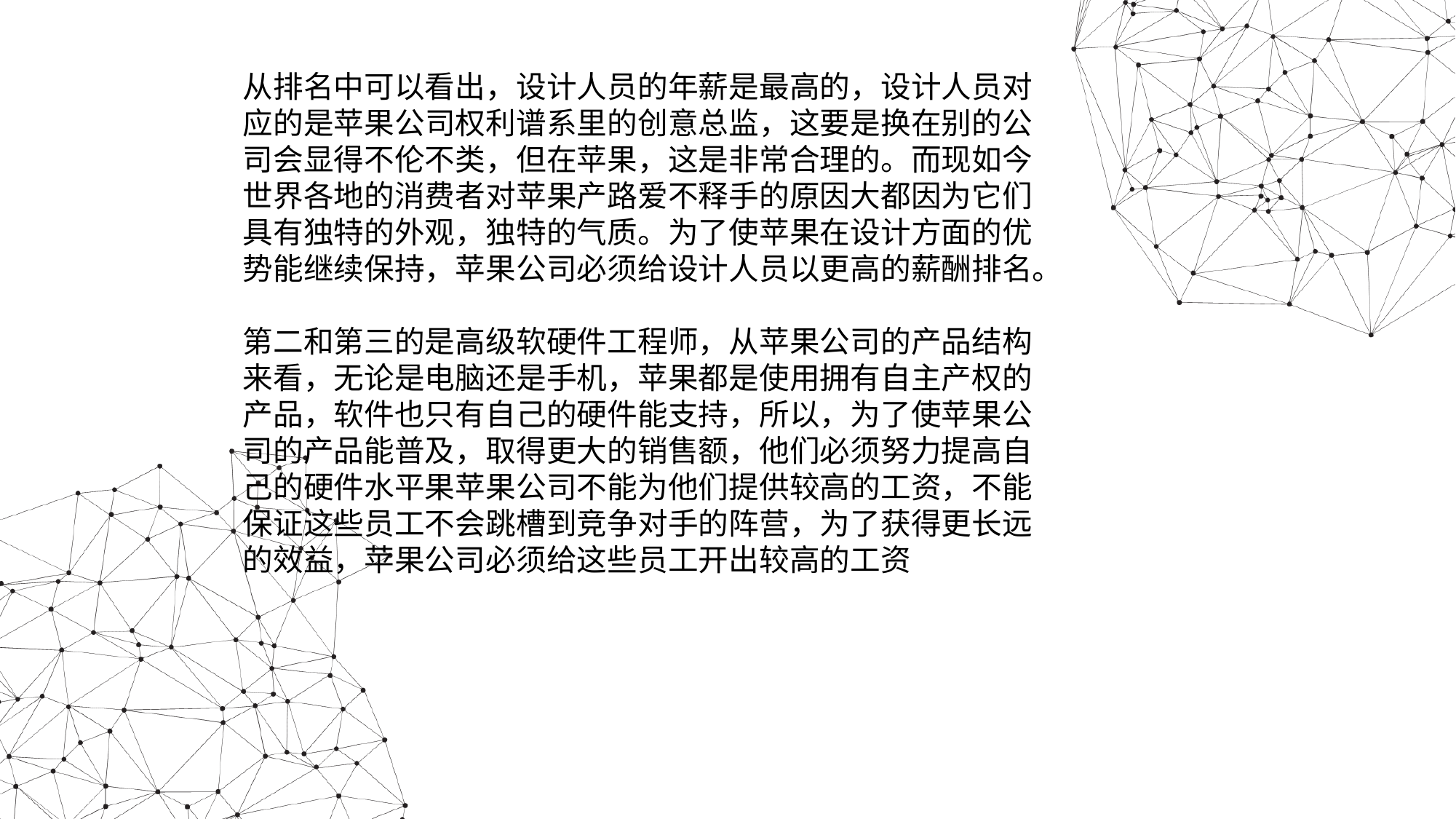

从排名中可以看出，设计人员的年薪是最高的，设计人员对应的是苹果公司权利谱系里的创意总监，这要是换在别的公司会显得不伦不类，但在苹果，这是非常合理的。而现如今世界各地的消费者对苹果产路爱不释手的原因大都因为它们具有独特的外观，独特的气质。为了使苹果在设计方面的优势能继续保持，苹果公司必须给设计人员以更高的薪酬排名。

第二和第三的是高级软硬件工程师，从苹果公司的产品结构来看，无论是电脑还是手机，苹果都是使用拥有自主产权的产品，软件也只有自己的硬件能支持，所以，为了使苹果公司的产品能普及，取得更大的销售额，他们必须努力提高自己的硬件水平果苹果公司不能为他们提供较高的工资，不能保证这些员工不会跳槽到竞争对手的阵营，为了获得更长远的效益，苹果公司必须给这些员工开出较高的工资